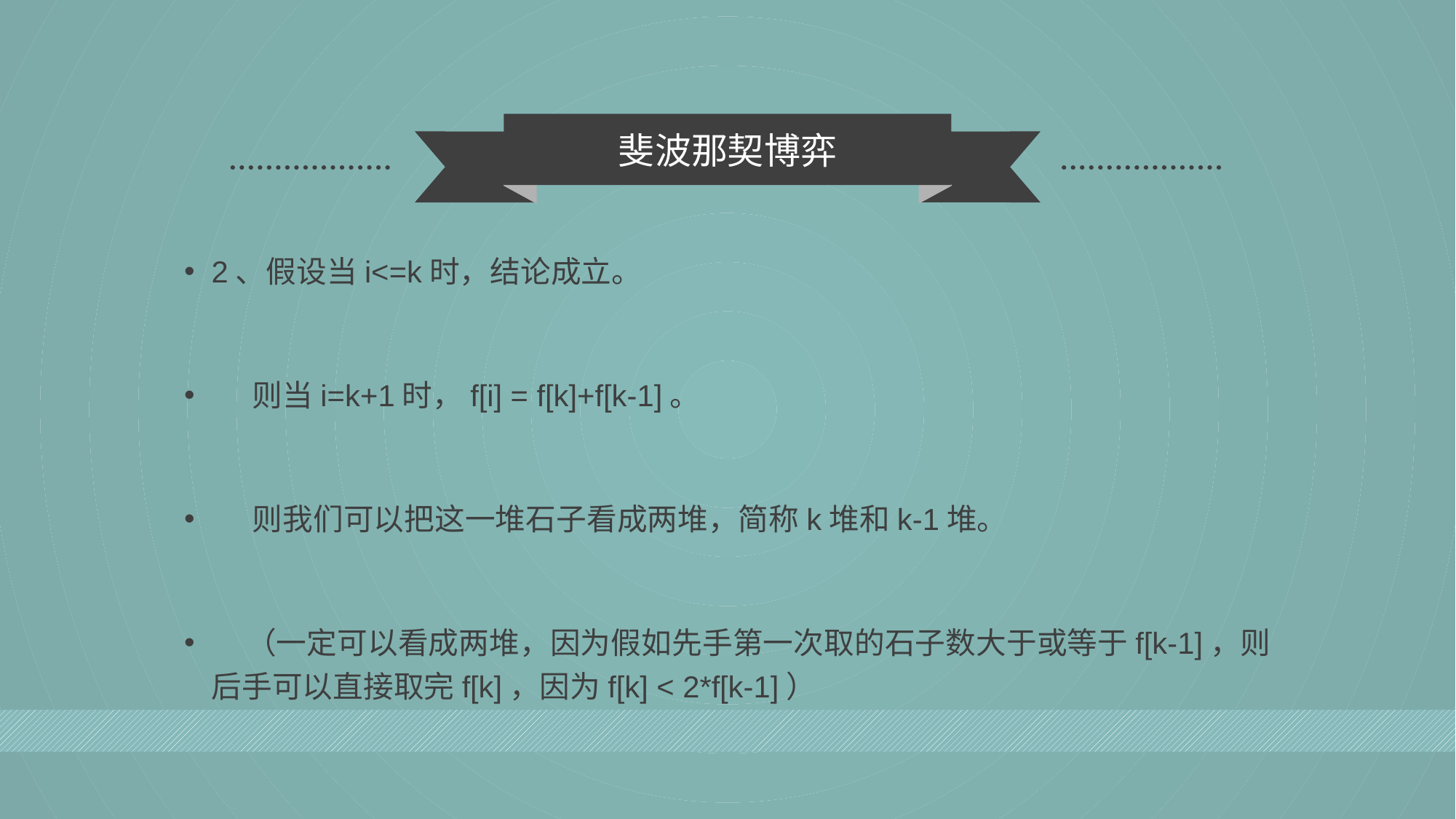

斐波那契博弈

2、假设当i<=k时，结论成立。

     则当i=k+1时，f[i] = f[k]+f[k-1]。

     则我们可以把这一堆石子看成两堆，简称k堆和k-1堆。

    （一定可以看成两堆，因为假如先手第一次取的石子数大于或等于f[k-1]，则后手可以直接取完f[k]，因为f[k] < 2*f[k-1]）